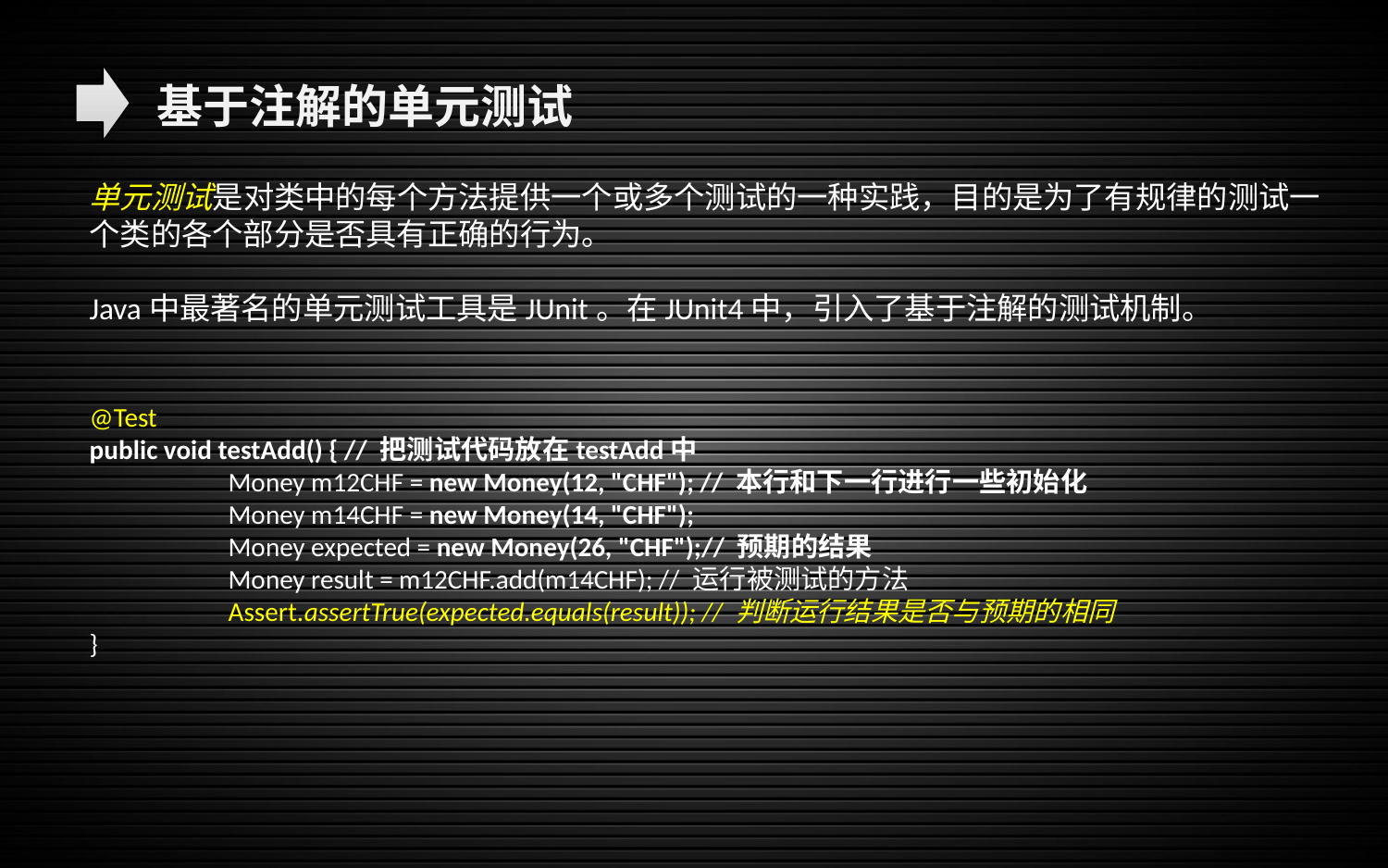

基于注解的单元测试
单元测试是对类中的每个方法提供一个或多个测试的一种实践，目的是为了有规律的测试一个类的各个部分是否具有正确的行为。

Java中最著名的单元测试工具是JUnit。在JUnit4中，引入了基于注解的测试机制。

@Test
public void testAdd() { // 把测试代码放在testAdd中
 	Money m12CHF = new Money(12, "CHF"); // 本行和下一行进行一些初始化
	Money m14CHF = new Money(14, "CHF");
	Money expected = new Money(26, "CHF");// 预期的结果
	Money result = m12CHF.add(m14CHF); // 运行被测试的方法
	Assert.assertTrue(expected.equals(result)); // 判断运行结果是否与预期的相同
}